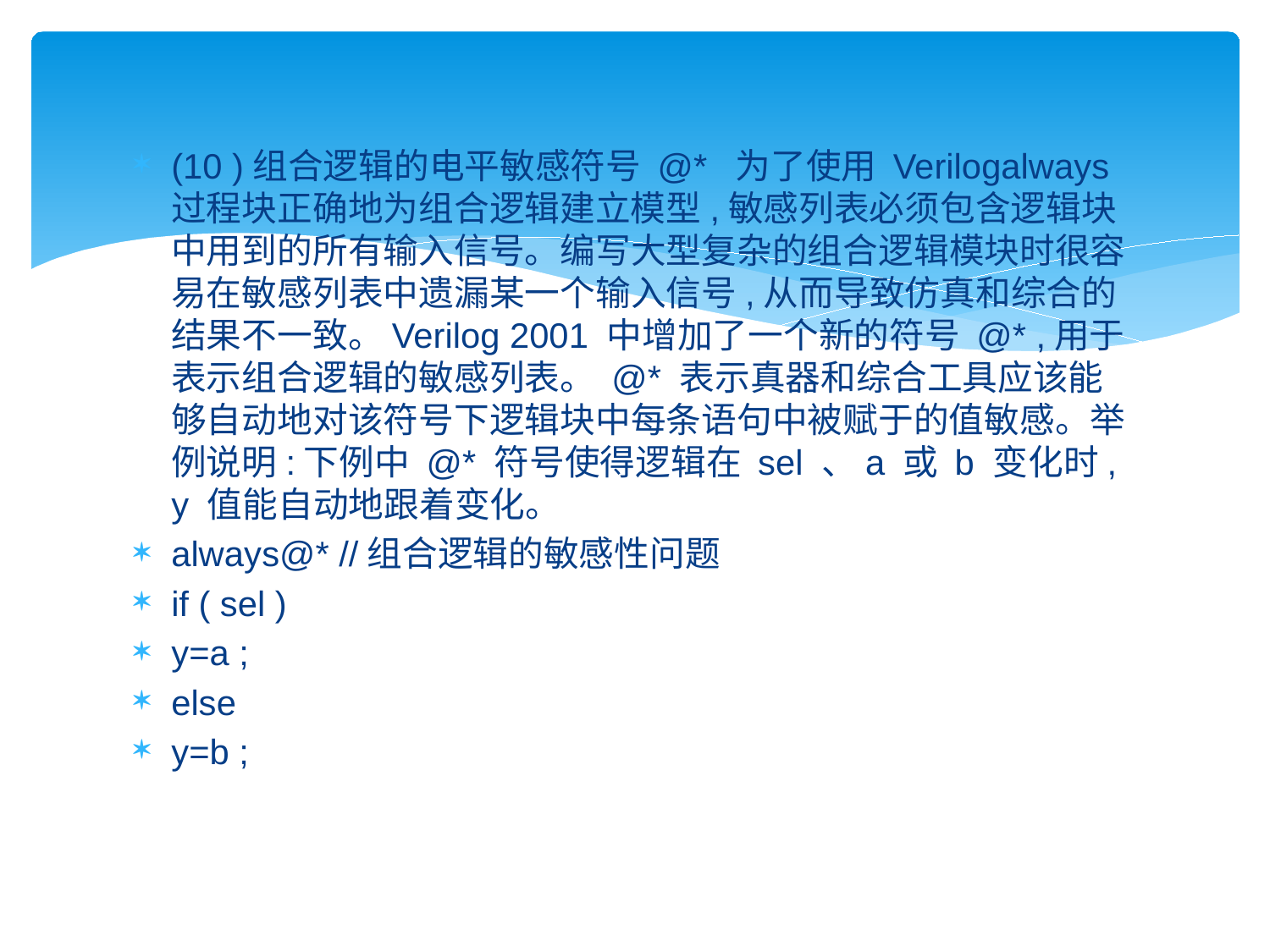

#
(10 )组合逻辑的电平敏感符号 @*  为了使用 Verilogalways 过程块正确地为组合逻辑建立模型,敏感列表必须包含逻辑块中用到的所有输入信号。编写大型复杂的组合逻辑模块时很容易在敏感列表中遗漏某一个输入信号,从而导致仿真和综合的结果不一致。Verilog 2001 中增加了一个新的符号 @* ,用于表示组合逻辑的敏感列表。 @* 表示真器和综合工具应该能够自动地对该符号下逻辑块中每条语句中被赋于的值敏感。举例说明:下例中 @* 符号使得逻辑在 sel 、a 或 b 变化时, y 值能自动地跟着变化。
always@* //组合逻辑的敏感性问题
if ( sel )
y=a ;
else
y=b ;